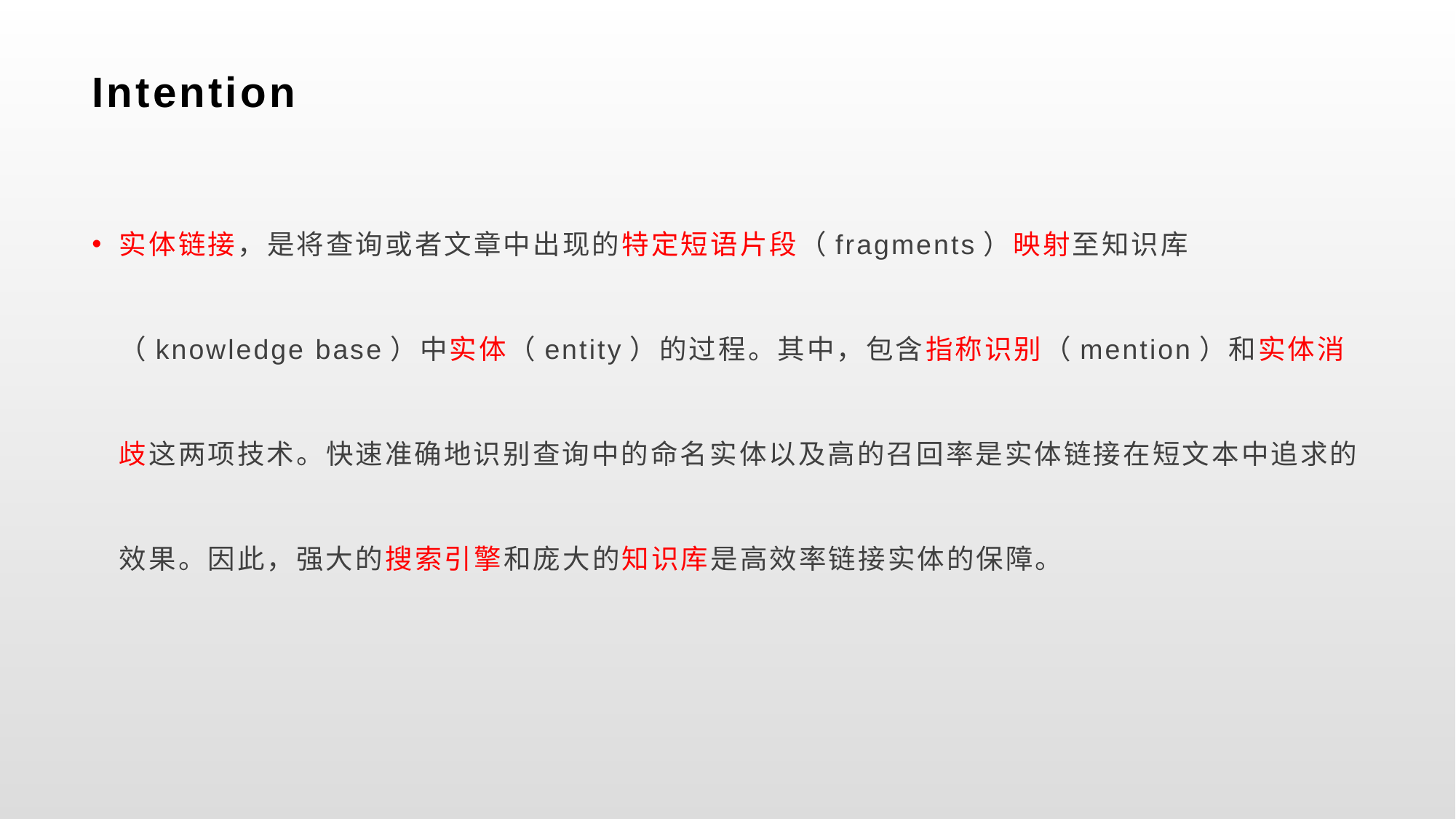

# Intention
实体链接，是将查询或者文章中出现的特定短语片段（fragments）映射至知识库（knowledge base）中实体（entity）的过程。其中，包含指称识别（mention）和实体消歧这两项技术。快速准确地识别查询中的命名实体以及高的召回率是实体链接在短文本中追求的效果。因此，强大的搜索引擎和庞大的知识库是高效率链接实体的保障。